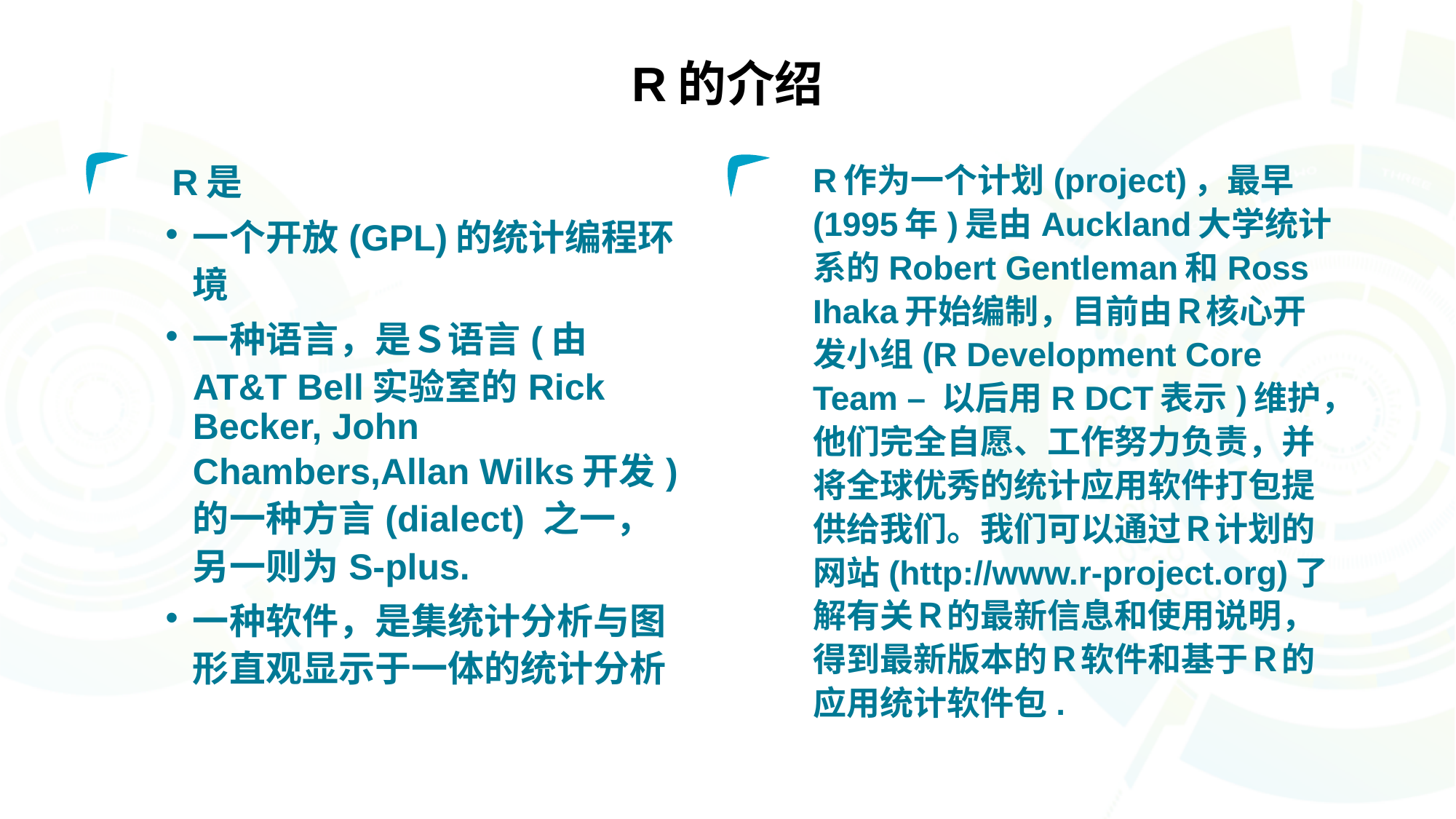

# R的介绍

      R是
一个开放(GPL)的统计编程环境
一种语言，是Ｓ语言(由AT&T Bell实验室的Rick Becker, John Chambers,Allan Wilks开发)的一种方言(dialect) 之一，另一则为S-plus.
一种软件，是集统计分析与图形直观显示于一体的统计分析

R作为一个计划(project)，最早(1995年)是由Auckland大学统计系的Robert Gentleman和Ross Ihaka开始编制，目前由Ｒ核心开发小组(R Development Core Team – 以后用R DCT表示)维护，他们完全自愿、工作努力负责，并将全球优秀的统计应用软件打包提供给我们。我们可以通过Ｒ计划的网站(http://www.r-project.org)了解有关Ｒ的最新信息和使用说明，得到最新版本的Ｒ软件和基于Ｒ的应用统计软件包.